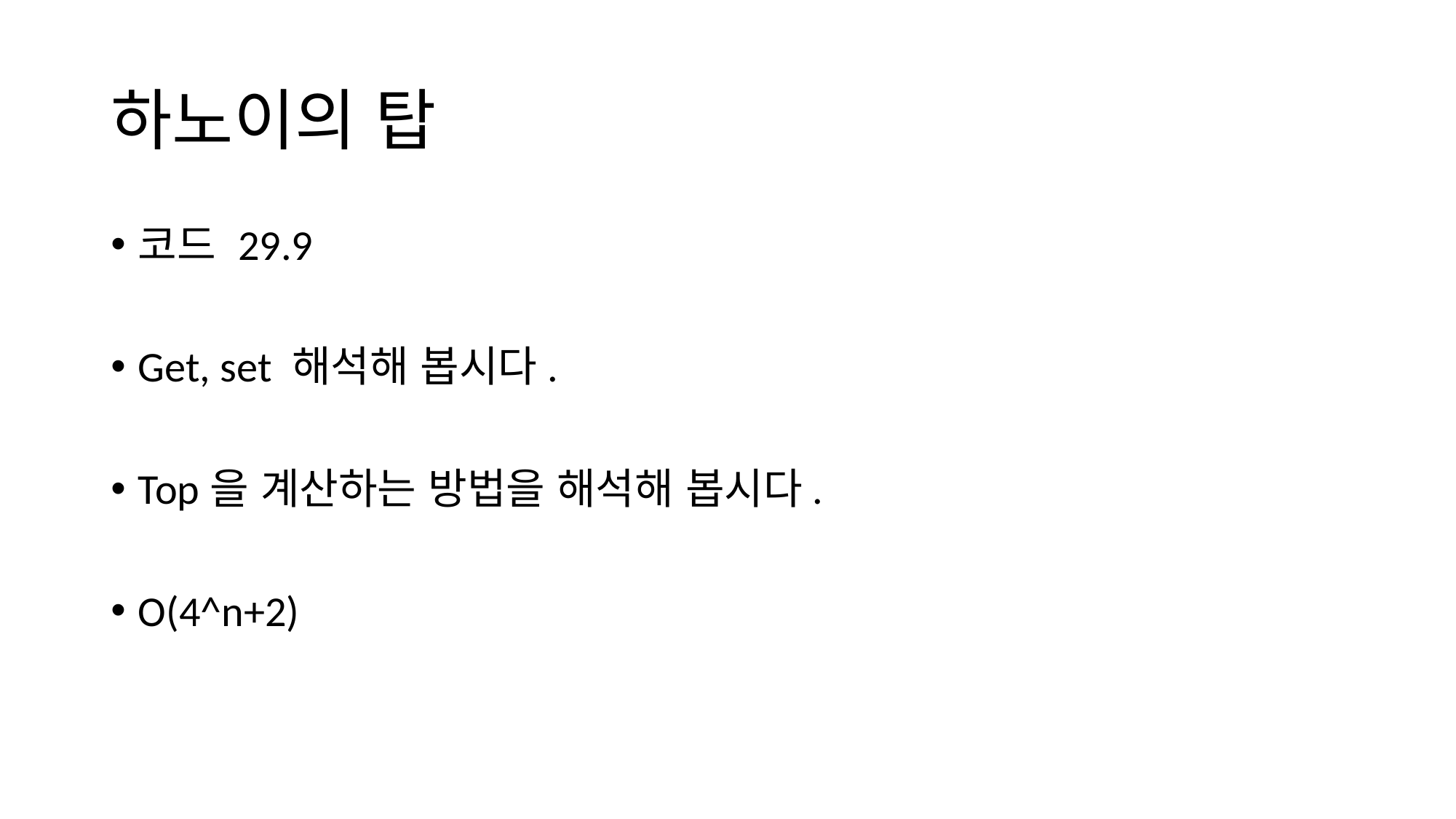

# 하노이의 탑
코드 29.9

Get, set 해석해 봅시다.

Top을 계산하는 방법을 해석해 봅시다.

O(4^n+2)